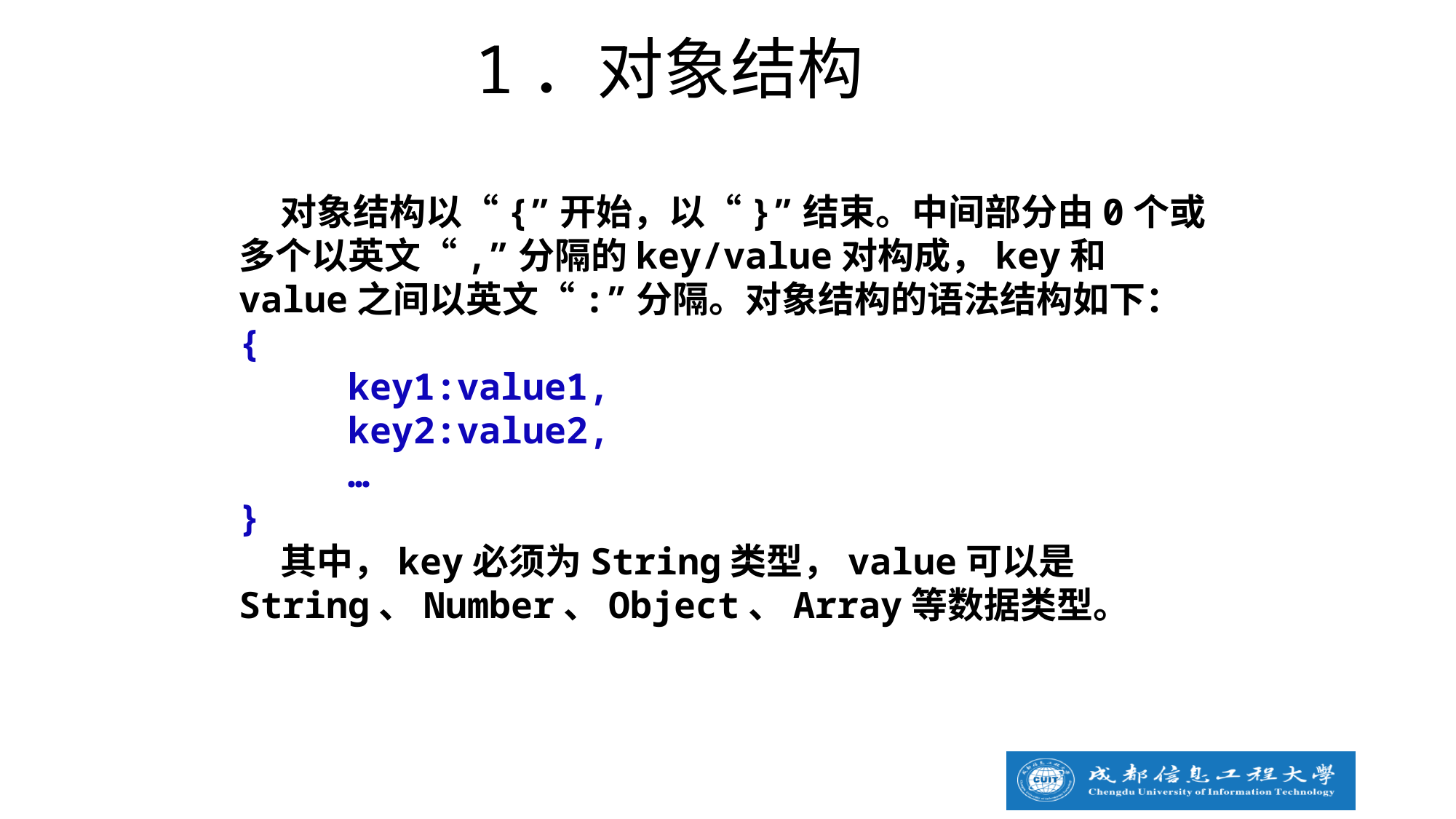

1．对象结构
    对象结构以“{”开始，以“}”结束。中间部分由0个或多个以英文“,”分隔的key/value对构成，key和value之间以英文“:”分隔。对象结构的语法结构如下：
{
	key1:value1,
	key2:value2,
	…
}
    其中，key必须为String类型，value可以是String、Number、Object、Array等数据类型。